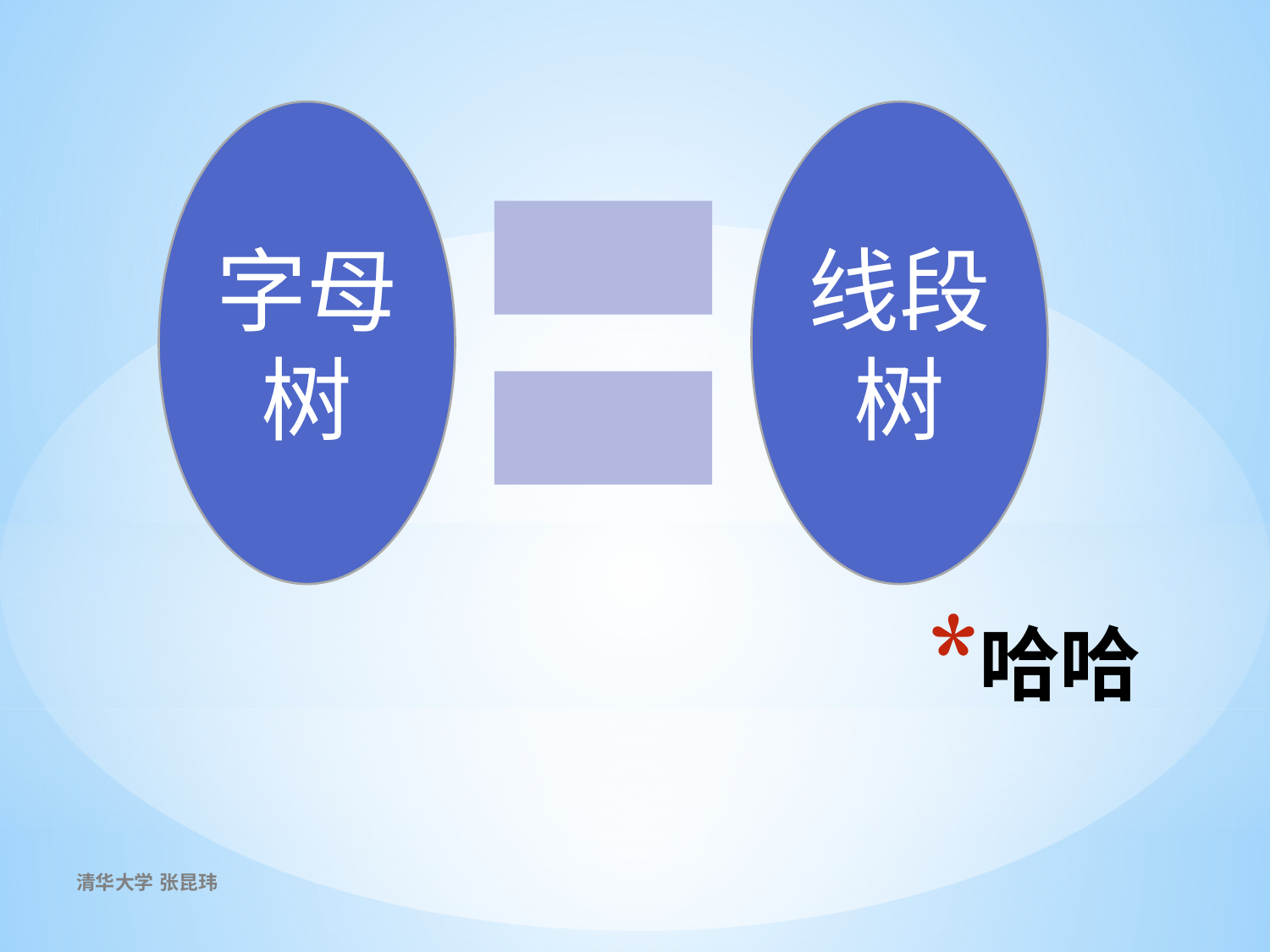

字母树
线段树
# 哈哈
清华大学 张昆玮
86